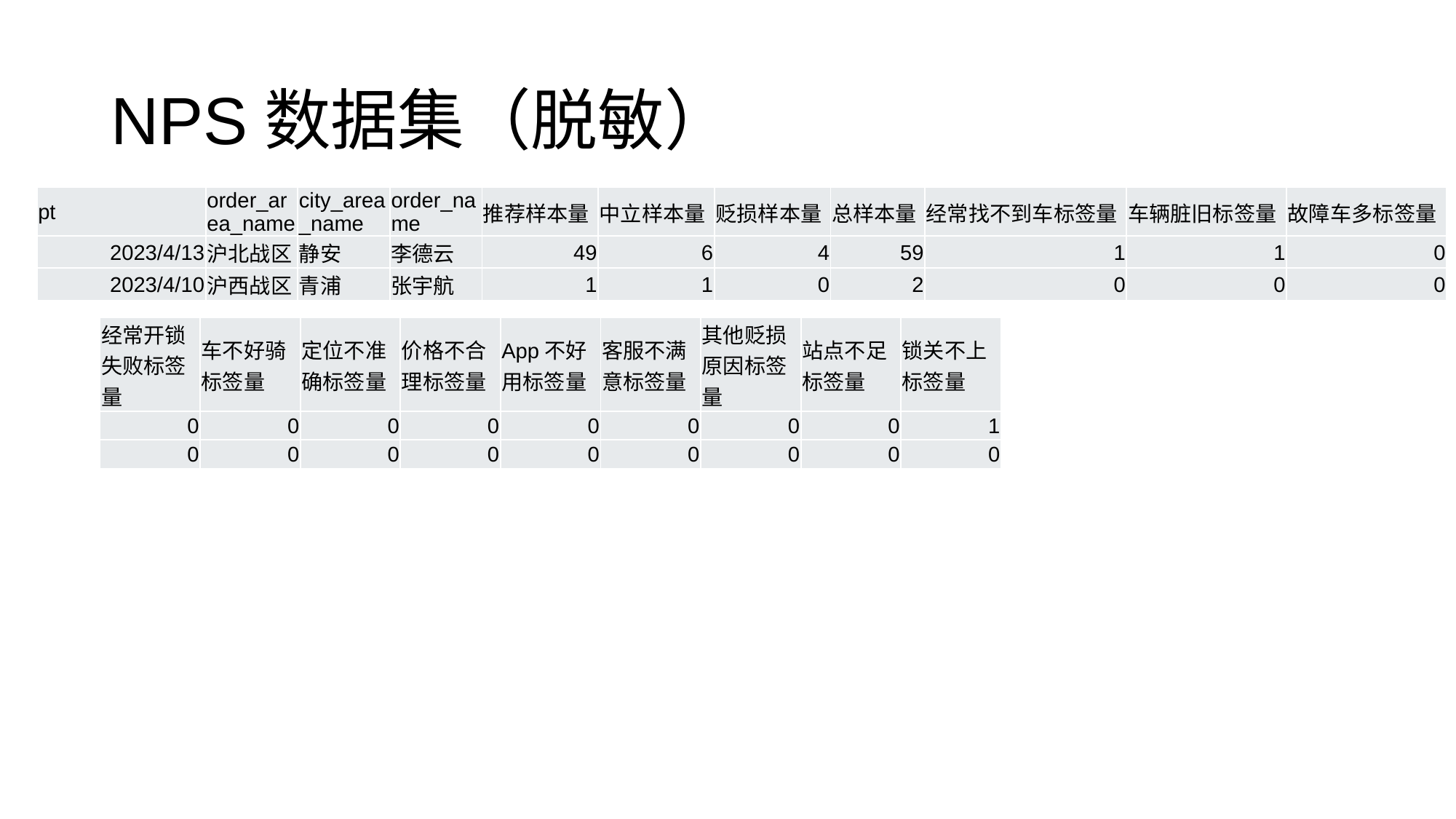

# NPS数据集（脱敏）
| pt | order\_area\_name | city\_area\_name | order\_name | 推荐样本量 | 中立样本量 | 贬损样本量 | 总样本量 | 经常找不到车标签量 | 车辆脏旧标签量 | 故障车多标签量 |
| --- | --- | --- | --- | --- | --- | --- | --- | --- | --- | --- |
| 2023/4/13 | 沪北战区 | 静安 | 李德云 | 49 | 6 | 4 | 59 | 1 | 1 | 0 |
| 2023/4/10 | 沪西战区 | 青浦 | 张宇航 | 1 | 1 | 0 | 2 | 0 | 0 | 0 |
| 经常开锁失败标签量 | 车不好骑标签量 | 定位不准确标签量 | 价格不合理标签量 | App不好用标签量 | 客服不满意标签量 | 其他贬损原因标签量 | 站点不足标签量 | 锁关不上标签量 |
| --- | --- | --- | --- | --- | --- | --- | --- | --- |
| 0 | 0 | 0 | 0 | 0 | 0 | 0 | 0 | 1 |
| 0 | 0 | 0 | 0 | 0 | 0 | 0 | 0 | 0 |